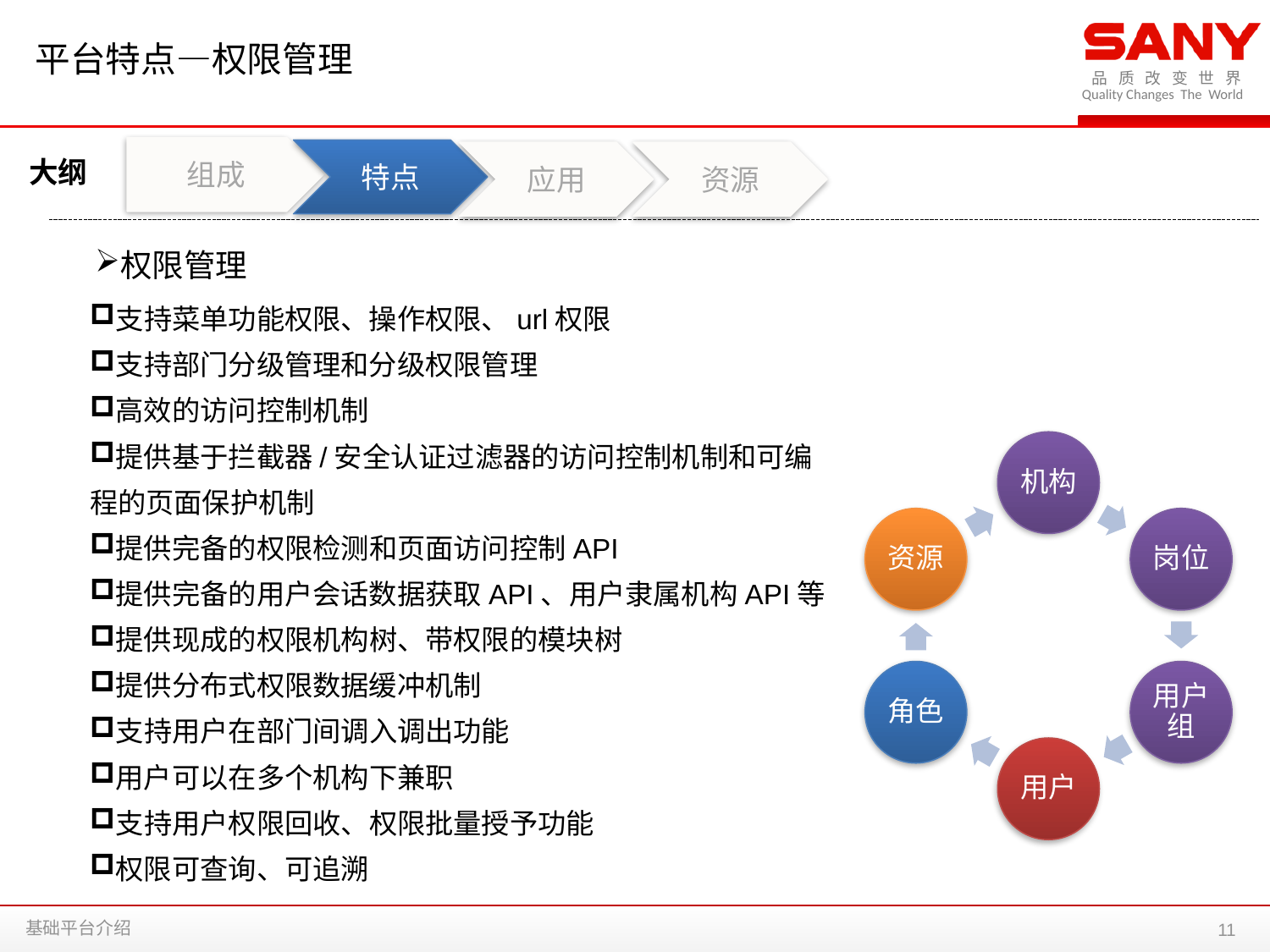

平台特点—权限管理
大纲
组成
特点
应用
资源
权限管理
支持菜单功能权限、操作权限、url权限
支持部门分级管理和分级权限管理
高效的访问控制机制
提供基于拦截器/安全认证过滤器的访问控制机制和可编程的页面保护机制
提供完备的权限检测和页面访问控制API
提供完备的用户会话数据获取API、用户隶属机构API等
提供现成的权限机构树、带权限的模块树
提供分布式权限数据缓冲机制
支持用户在部门间调入调出功能
用户可以在多个机构下兼职
支持用户权限回收、权限批量授予功能
权限可查询、可追溯
机构

岗位

用户组

用户

角色

资源

11
基础平台介绍